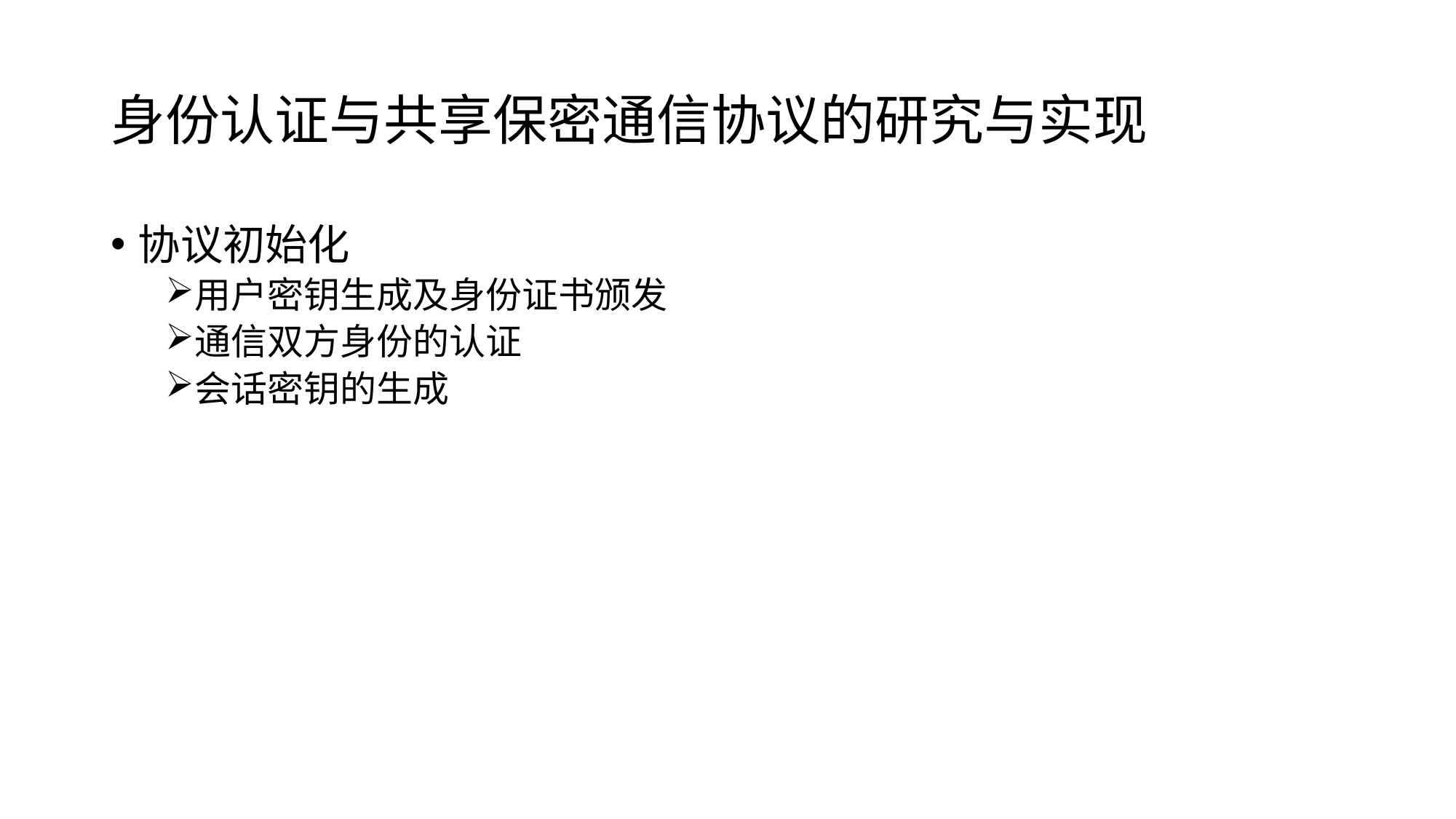

# 身份认证与共享保密通信协议的研究与实现
协议初始化
用户密钥生成及身份证书颁发
通信双方身份的认证
会话密钥的生成